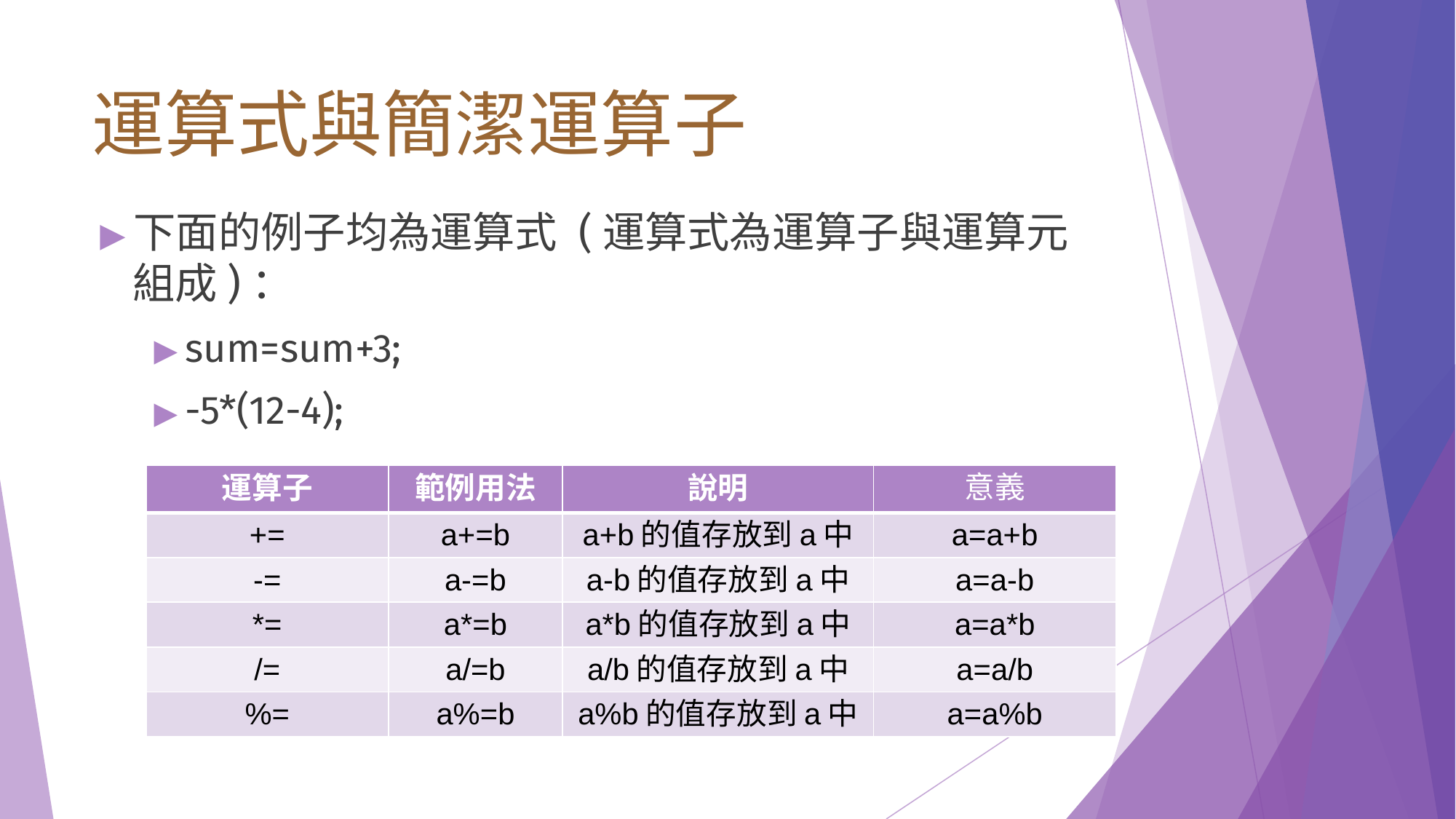

# 運算式與簡潔運算⼦
下面的例子均為運算式 (運算式為運算子與運算元組成)：
sum=sum+3;
-5*(12-4);
| 運算⼦ | 範例用法 | 說明 | 意義 |
| --- | --- | --- | --- |
| += | a+=b | a+b的值存放到a中 | a=a+b |
| -= | a-=b | a-b的值存放到a中 | a=a-b |
| \*= | a\*=b | a\*b的值存放到a中 | a=a\*b |
| /= | a/=b | a/b的值存放到a中 | a=a/b |
| %= | a%=b | a%b的值存放到a中 | a=a%b |